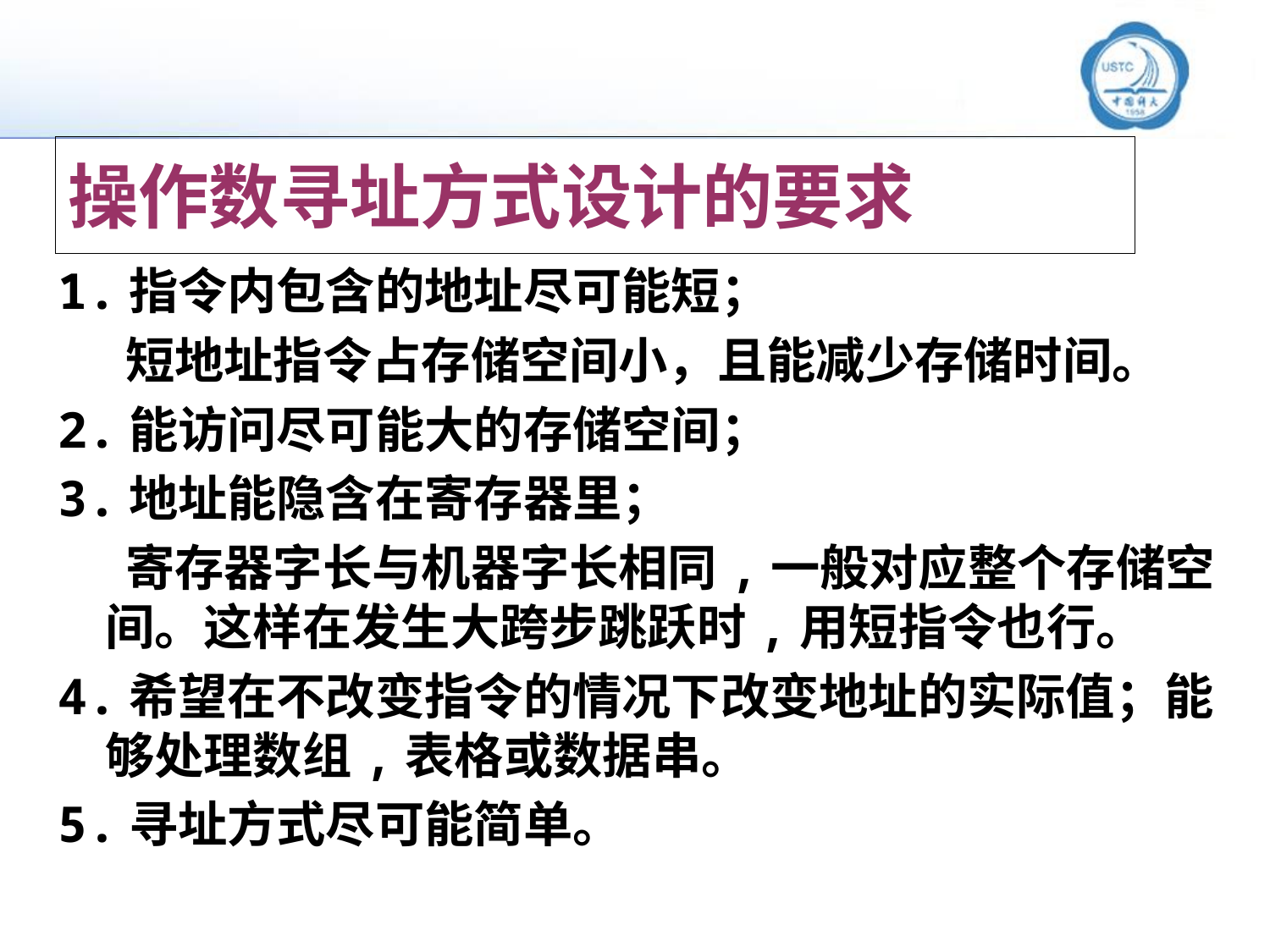

# 操作数寻址方式设计的要求
1.指令内包含的地址尽可能短；
     短地址指令占存储空间小，且能减少存储时间。
2.能访问尽可能大的存储空间；
3.地址能隐含在寄存器里；
     寄存器字长与机器字长相同,一般对应整个存储空间。这样在发生大跨步跳跃时,用短指令也行。
4.希望在不改变指令的情况下改变地址的实际值；能够处理数组,表格或数据串。
5.寻址方式尽可能简单。